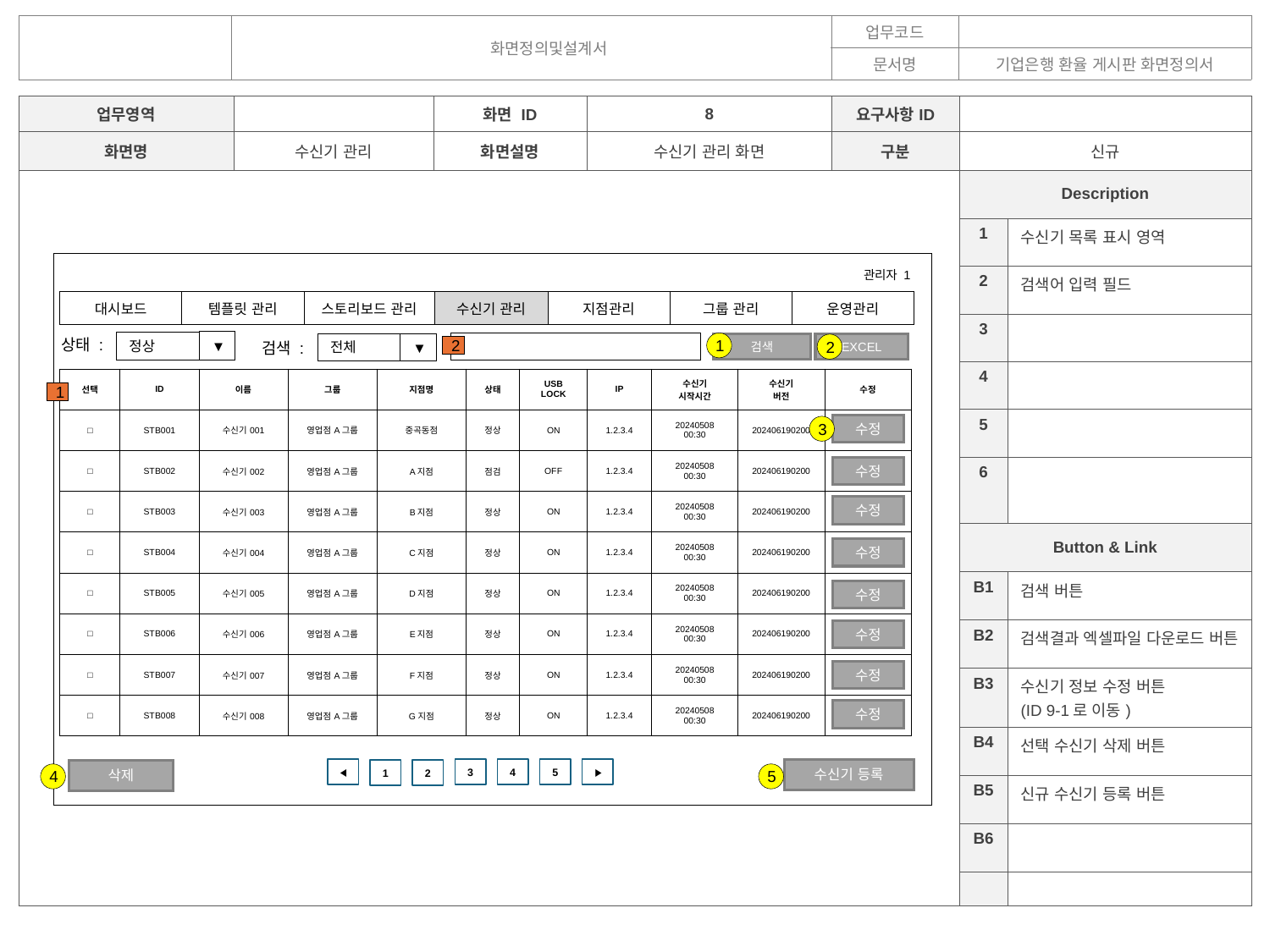

|  | 화면정의및설계서 | 업무코드 |  |
| --- | --- | --- | --- |
|  |  | 문서명 | 기업은행 환율 게시판 화면정의서 |
| 업무영역 |  | 화면 ID | 8 | 요구사항ID |  |  |
| --- | --- | --- | --- | --- | --- | --- |
| 화면명 | 수신기 관리 | 화면설명 | 수신기 관리 화면 | 구분 | 신규 |  |
|  |  |  |  |  | Description |  |
|  |  |  |  |  | 1 | 수신기 목록 표시 영역 |
|  |  |  |  |  | 2 | 검색어 입력 필드 |
|  |  |  |  |  | 3 |  |
|  |  |  |  |  | 4 |  |
|  |  |  |  |  | 5 |  |
|  |  |  |  |  | 6 |  |
|  |  |  |  |  | Button & Link |  |
|  |  |  |  |  | B1 | 검색 버튼 |
|  |  |  |  |  | B2 | 검색결과 엑셀파일 다운로드 버튼 |
|  |  |  |  |  | B3 | 수신기 정보 수정 버튼 (ID 9-1로 이동) |
|  |  |  |  |  | B4 | 선택 수신기 삭제 버튼 |
|  |  |  |  |  | B5 | 신규 수신기 등록 버튼 |
|  |  |  |  |  | B6 |  |
|  |  |  |  |  |  |  |

관리자 1
| 대시보드 | 템플릿 관리 | 스토리보드 관리 | 수신기 관리 | 지점관리 | 그룹 관리 | 운영관리 |
| --- | --- | --- | --- | --- | --- | --- |
상태 :
▼
검색 :
정상

1
전체
▼
EXCEL
검색
2
2
| 선택 | ID | 이름 | 그룹 | 지점명 | 상태 | USB LOCK | IP | 수신기 시작시간 | 수신기 버전 | 수정 |
| --- | --- | --- | --- | --- | --- | --- | --- | --- | --- | --- |
| □ | STB001 | 수신기001 | 영업점A그룹 | 중곡동점 | 정상 | ON | 1.2.3.4 | 20240508 00:30 | 202406190200 |  |
| □ | STB002 | 수신기002 | 영업점A그룹 | A지점 | 점검 | OFF | 1.2.3.4 | 20240508 00:30 | 202406190200 |  |
| □ | STB003 | 수신기003 | 영업점A그룹 | B지점 | 정상 | ON | 1.2.3.4 | 20240508 00:30 | 202406190200 |  |
| □ | STB004 | 수신기004 | 영업점A그룹 | C지점 | 정상 | ON | 1.2.3.4 | 20240508 00:30 | 202406190200 |  |
| □ | STB005 | 수신기005 | 영업점A그룹 | D지점 | 정상 | ON | 1.2.3.4 | 20240508 00:30 | 202406190200 |  |
| □ | STB006 | 수신기006 | 영업점A그룹 | E지점 | 정상 | ON | 1.2.3.4 | 20240508 00:30 | 202406190200 |  |
| □ | STB007 | 수신기007 | 영업점A그룹 | F지점 | 정상 | ON | 1.2.3.4 | 20240508 00:30 | 202406190200 |  |
| □ | STB008 | 수신기008 | 영업점A그룹 | G지점 | 정상 | ON | 1.2.3.4 | 20240508 00:30 | 202406190200 |  |
1
수정
3
수정
수정
수정
수정
수정
수정
수정
수신기 등록
◀
3
4
5
▶
1
2
삭제
4
5